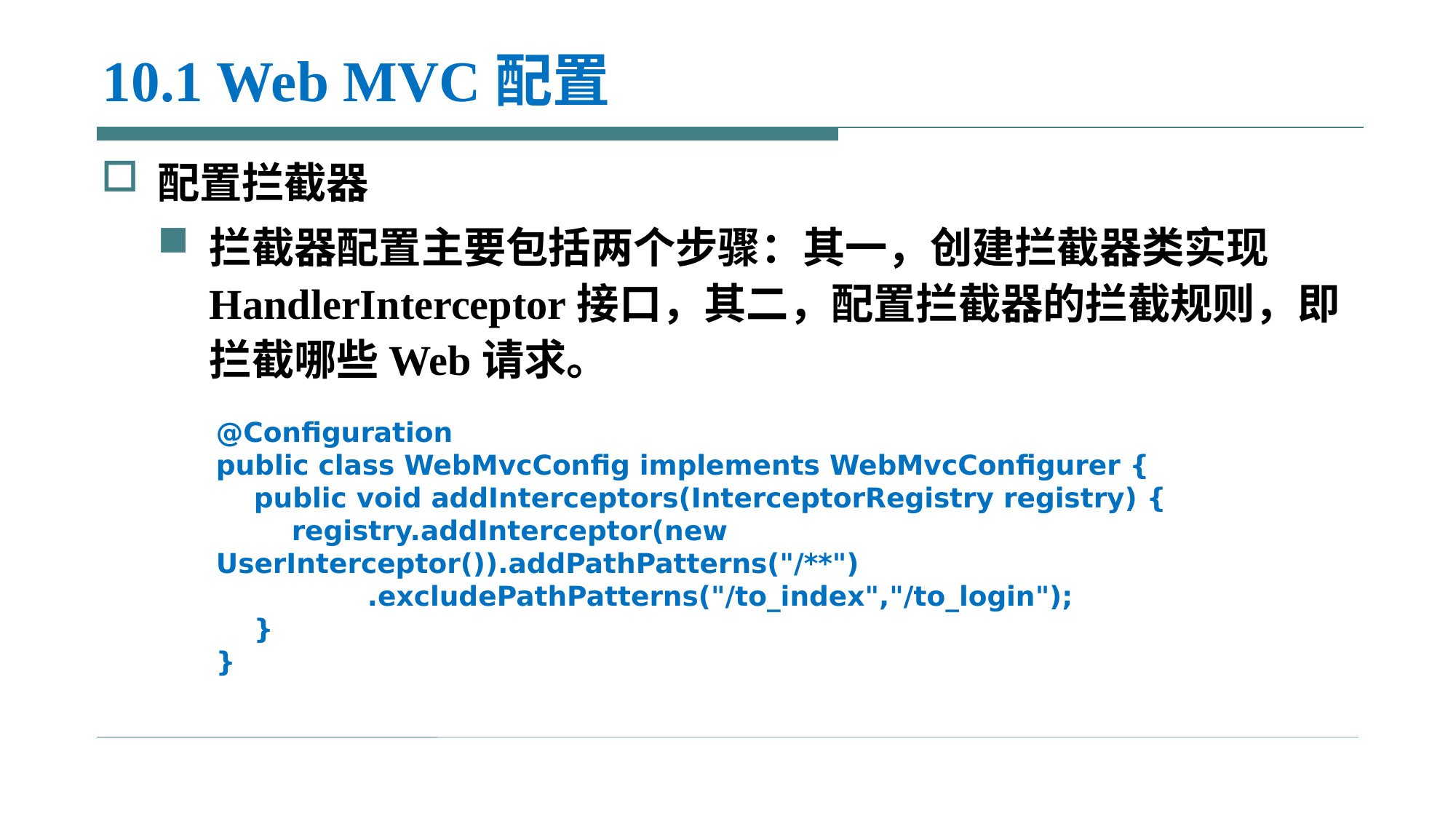

# 10.1 Web MVC配置
配置拦截器
拦截器配置主要包括两个步骤：其一，创建拦截器类实现HandlerInterceptor接口，其二，配置拦截器的拦截规则，即拦截哪些Web请求。
@Configuration
public class WebMvcConfig implements WebMvcConfigurer {
    public void addInterceptors(InterceptorRegistry registry) {
        registry.addInterceptor(new UserInterceptor()).addPathPatterns("/**")
                .excludePathPatterns("/to_index","/to_login");
    }
}
5